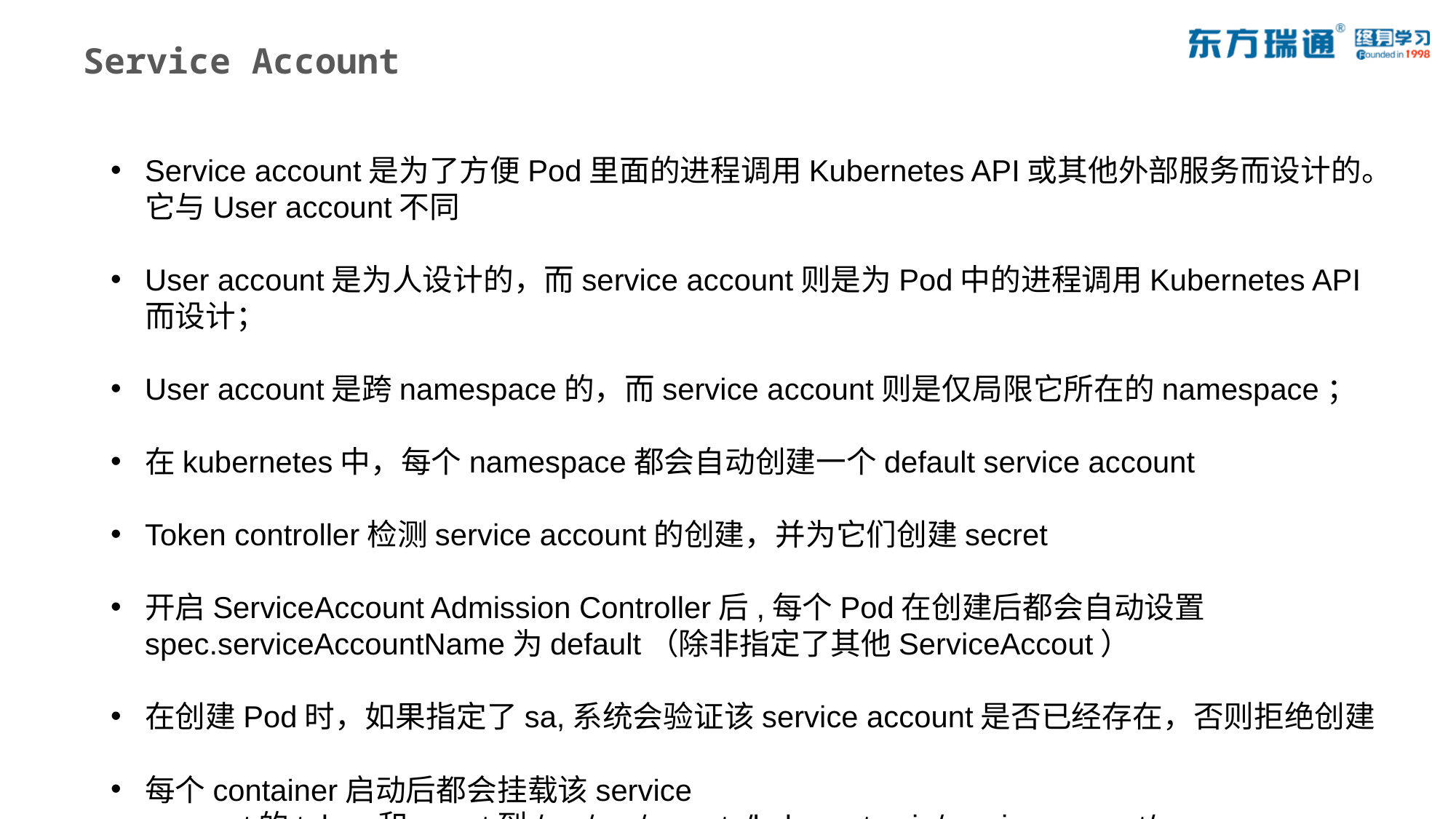

# Service Account
Service account是为了方便Pod里面的进程调用Kubernetes API或其他外部服务而设计的。它与User account不同

User account是为人设计的，而service account则是为Pod中的进程调用Kubernetes API而设计；

User account是跨namespace的，而service account则是仅局限它所在的namespace；

在kubernetes中，每个namespace都会自动创建一个default service account

Token controller检测service account的创建，并为它们创建secret

开启ServiceAccount Admission Controller后,每个Pod在创建后都会自动设置spec.serviceAccountName为default（除非指定了其他ServiceAccout）

在创建Pod时，如果指定了sa,系统会验证该service account是否已经存在，否则拒绝创建

每个container启动后都会挂载该service account的token和ca.crt到/var/run/secrets/kubernetes.io/serviceaccount/